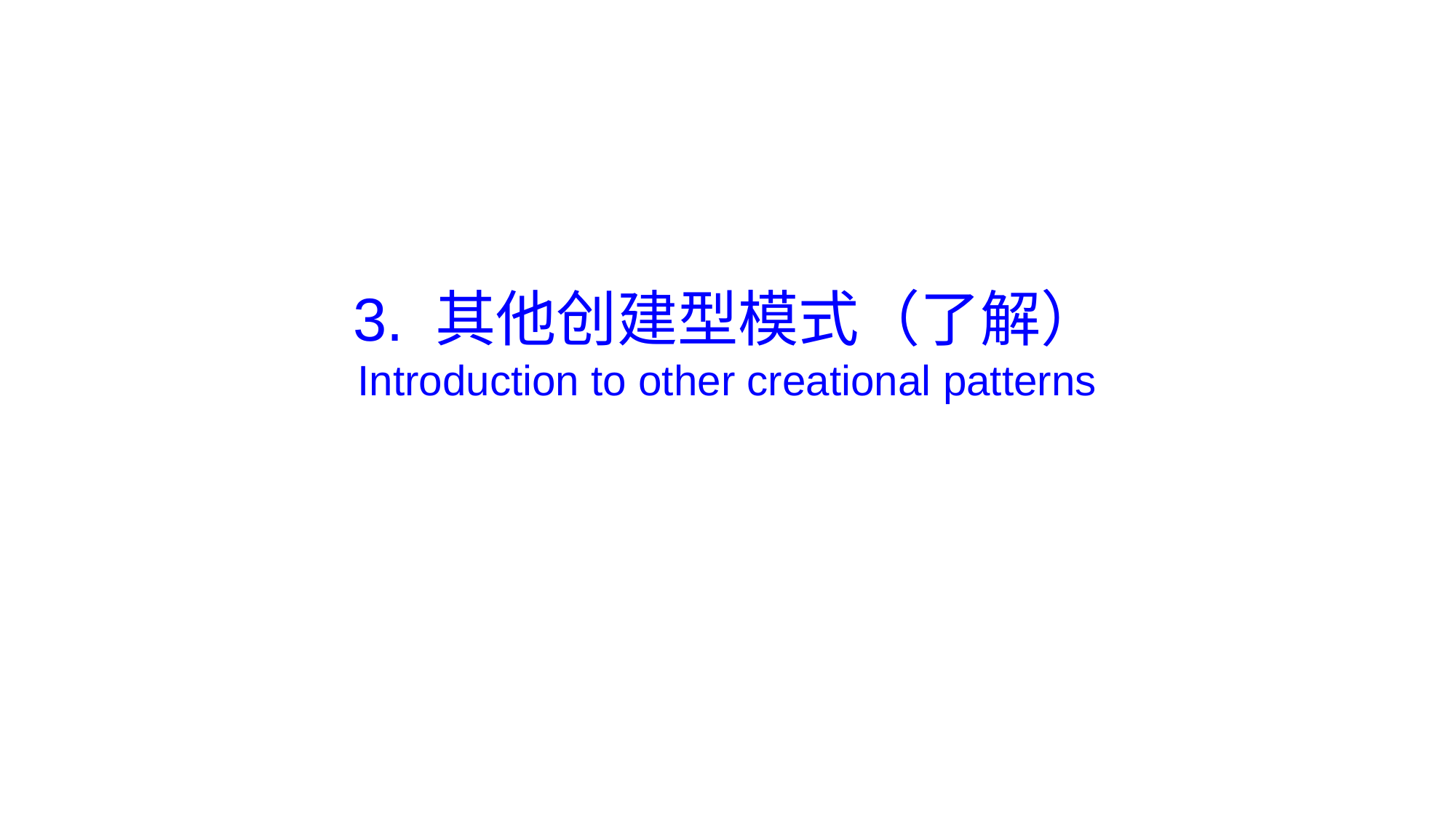

# 3. 其他创建型模式（了解） Introduction to other creational patterns

26